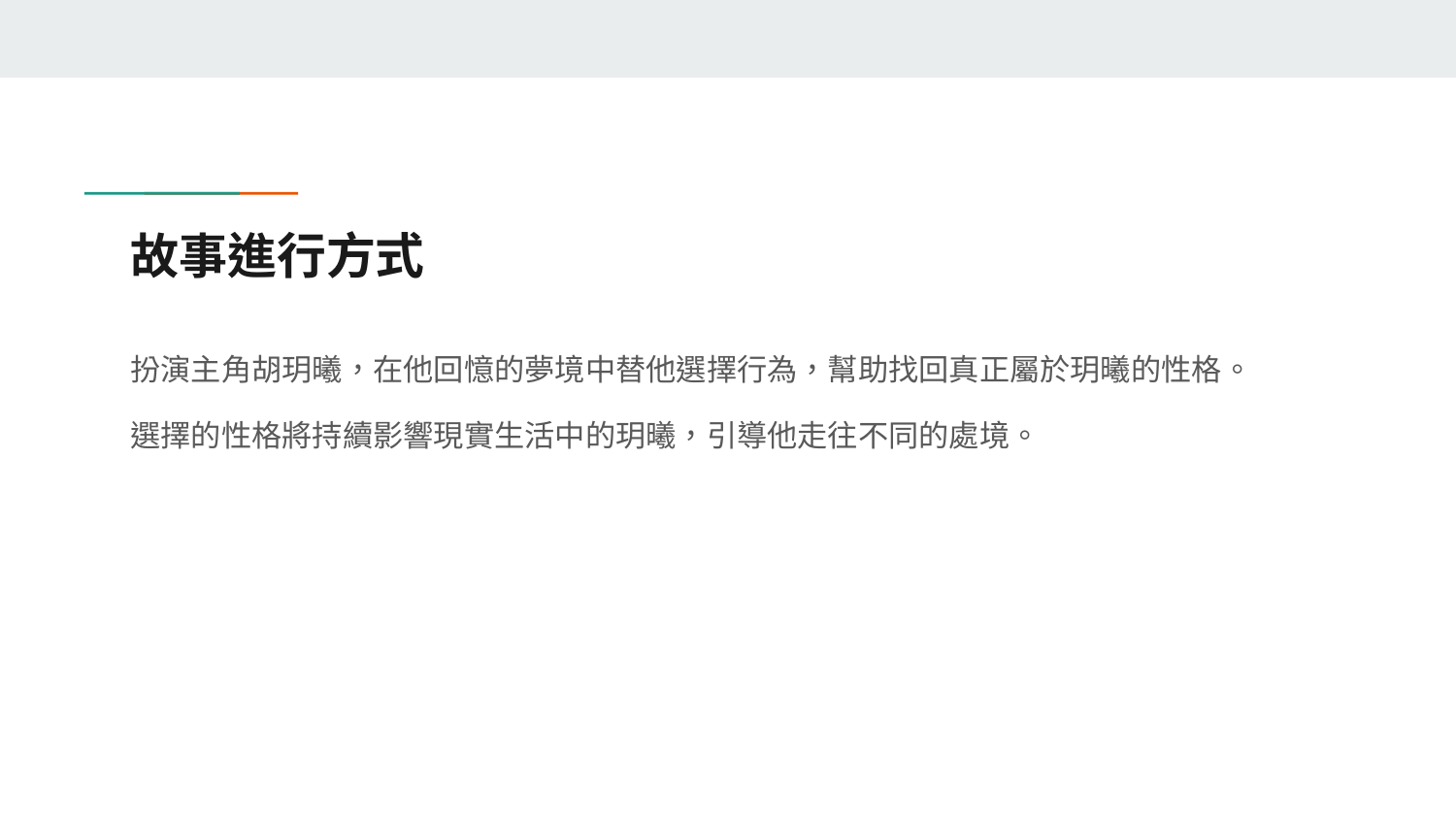

# 故事進行方式
扮演主角胡玥曦，在他回憶的夢境中替他選擇行為，幫助找回真正屬於玥曦的性格。
選擇的性格將持續影響現實生活中的玥曦，引導他走往不同的處境。